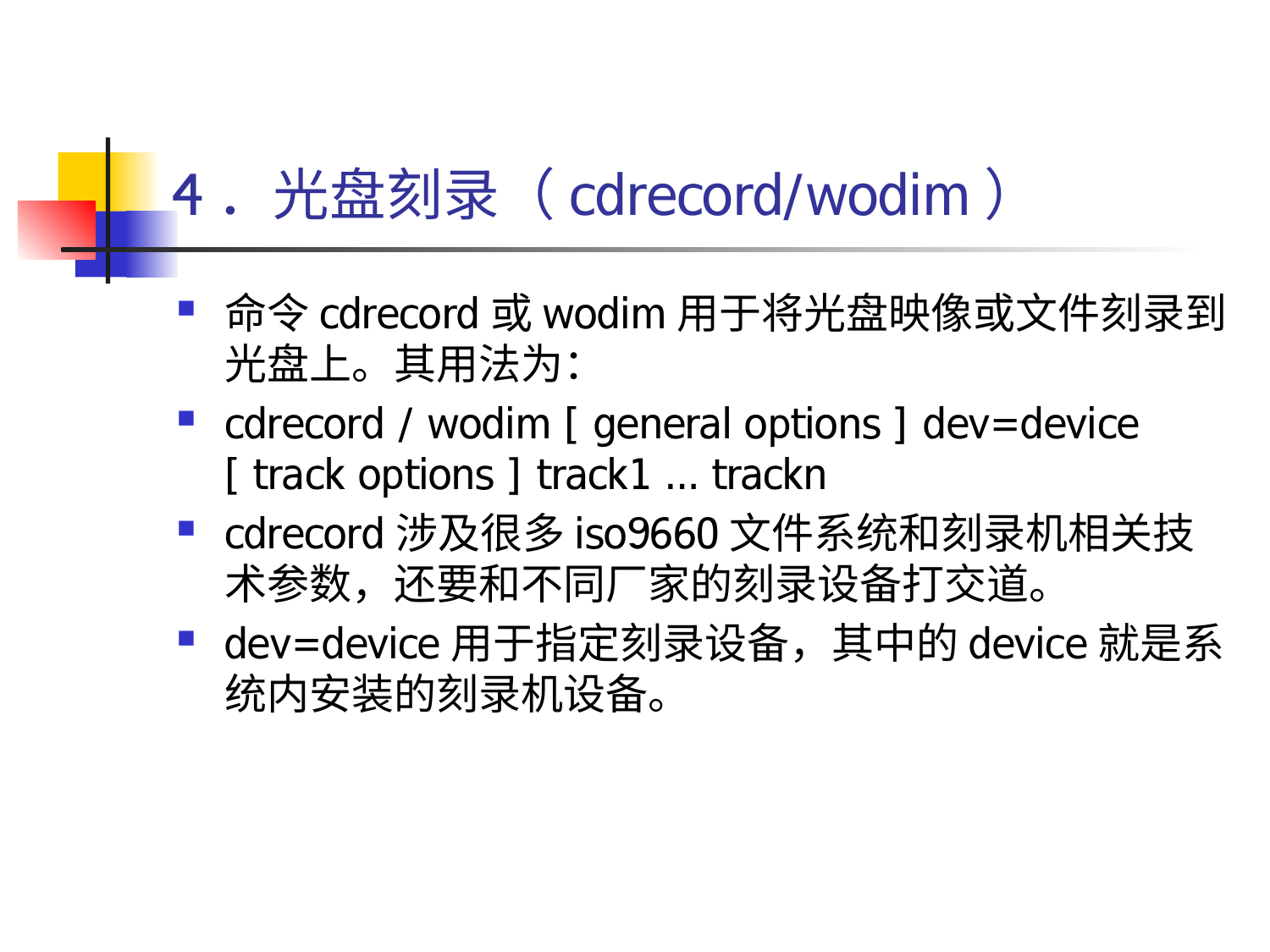

# 4．光盘刻录（cdrecord/wodim）
命令cdrecord或wodim用于将光盘映像或文件刻录到光盘上。其用法为：
cdrecord / wodim [ general options ] dev=device [ track options ] track1 … trackn
cdrecord涉及很多iso9660文件系统和刻录机相关技术参数，还要和不同厂家的刻录设备打交道。
dev=device用于指定刻录设备，其中的device就是系统内安装的刻录机设备。